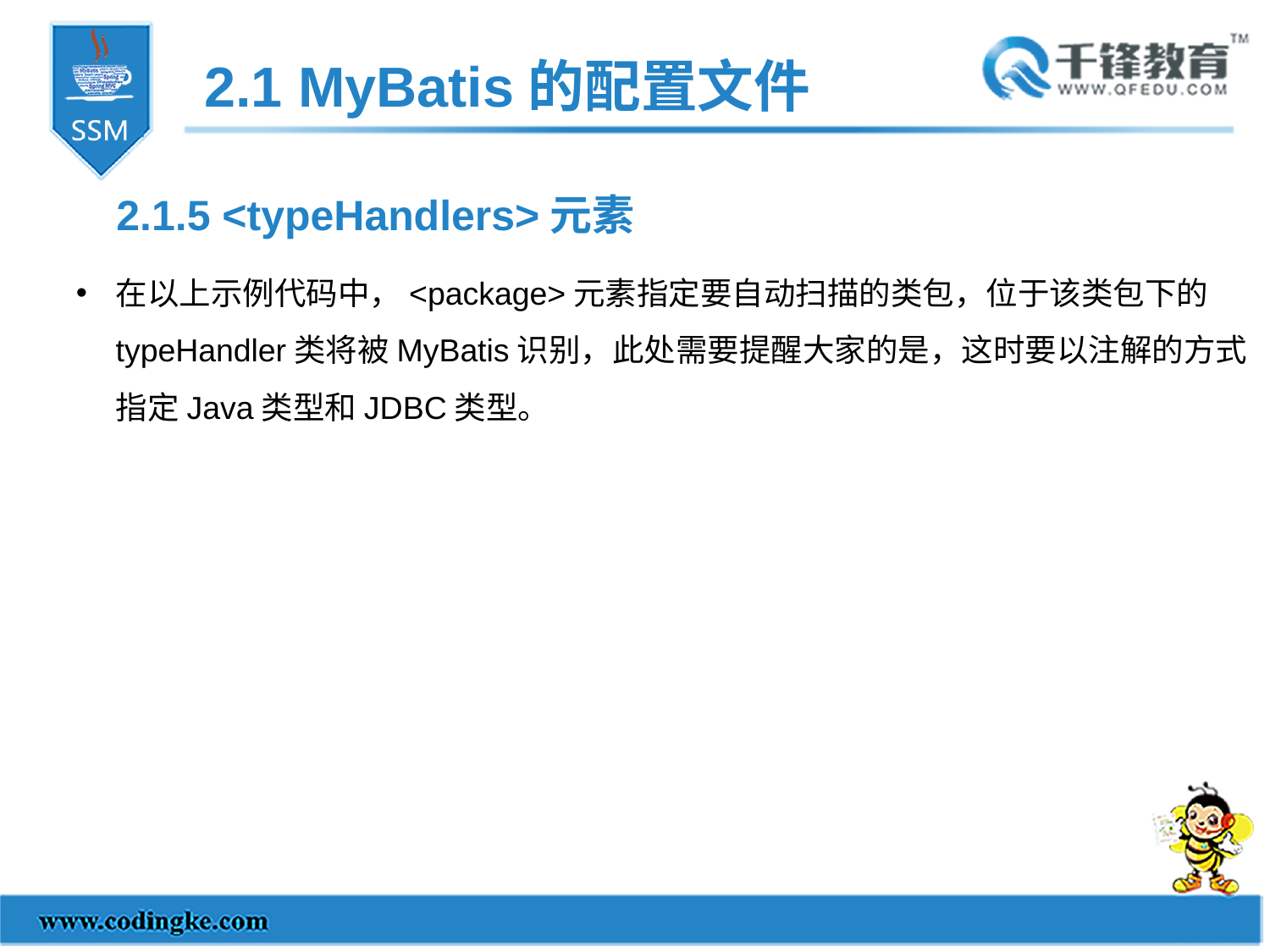

2.1 MyBatis的配置文件
2.1.5 <typeHandlers>元素
在以上示例代码中，<package>元素指定要自动扫描的类包，位于该类包下的typeHandler类将被MyBatis识别，此处需要提醒大家的是，这时要以注解的方式指定Java类型和JDBC类型。